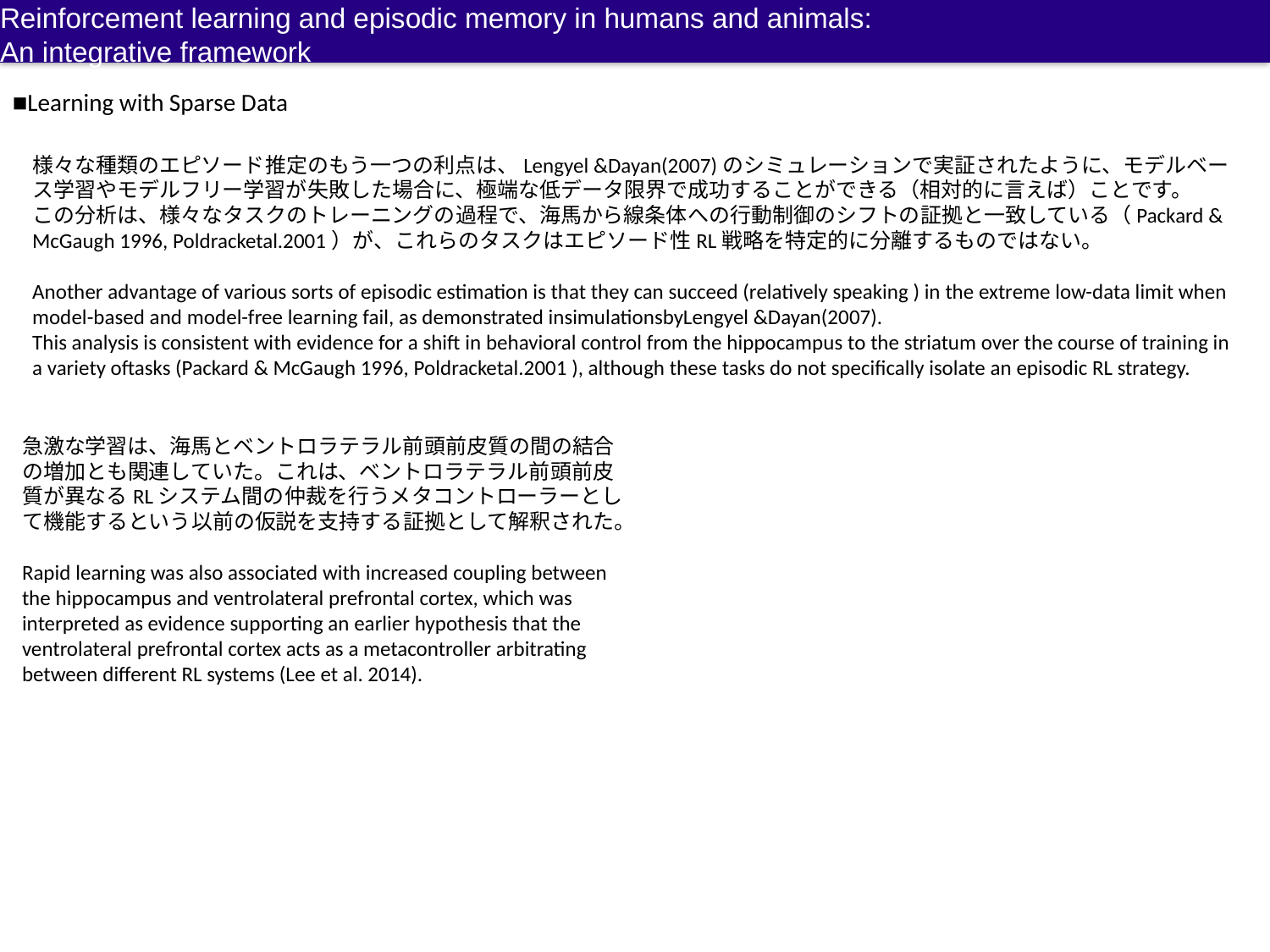

Reinforcement learning and episodic memory in humans and animals:
An integrative framework
■Learning with Sparse Data
様々な種類のエピソード推定のもう一つの利点は、Lengyel &Dayan(2007)のシミュレーションで実証されたように、モデルベース学習やモデルフリー学習が失敗した場合に、極端な低データ限界で成功することができる（相対的に言えば）ことです。
この分析は、様々なタスクのトレーニングの過程で、海馬から線条体への行動制御のシフトの証拠と一致している（Packard & McGaugh 1996, Poldracketal.2001）が、これらのタスクはエピソード性RL戦略を特定的に分離するものではない。

Another advantage of various sorts of episodic estimation is that they can succeed (relatively speaking ) in the extreme low-data limit when model-based and model-free learning fail, as demonstrated insimulationsbyLengyel &Dayan(2007).
This analysis is consistent with evidence for a shift in behavioral control from the hippocampus to the striatum over the course of training in a variety oftasks (Packard & McGaugh 1996, Poldracketal.2001 ), although these tasks do not speciﬁcally isolate an episodic RL strategy.
急激な学習は、海馬とベントロラテラル前頭前皮質の間の結合の増加とも関連していた。これは、ベントロラテラル前頭前皮質が異なるRLシステム間の仲裁を行うメタコントローラーとして機能するという以前の仮説を支持する証拠として解釈された。

Rapid learning was also associated with increased coupling between the hippocampus and ventrolateral prefrontal cortex, which was interpreted as evidence supporting an earlier hypothesis that the ventrolateral prefrontal cortex acts as a metacontroller arbitrating between different RL systems (Lee et al. 2014).